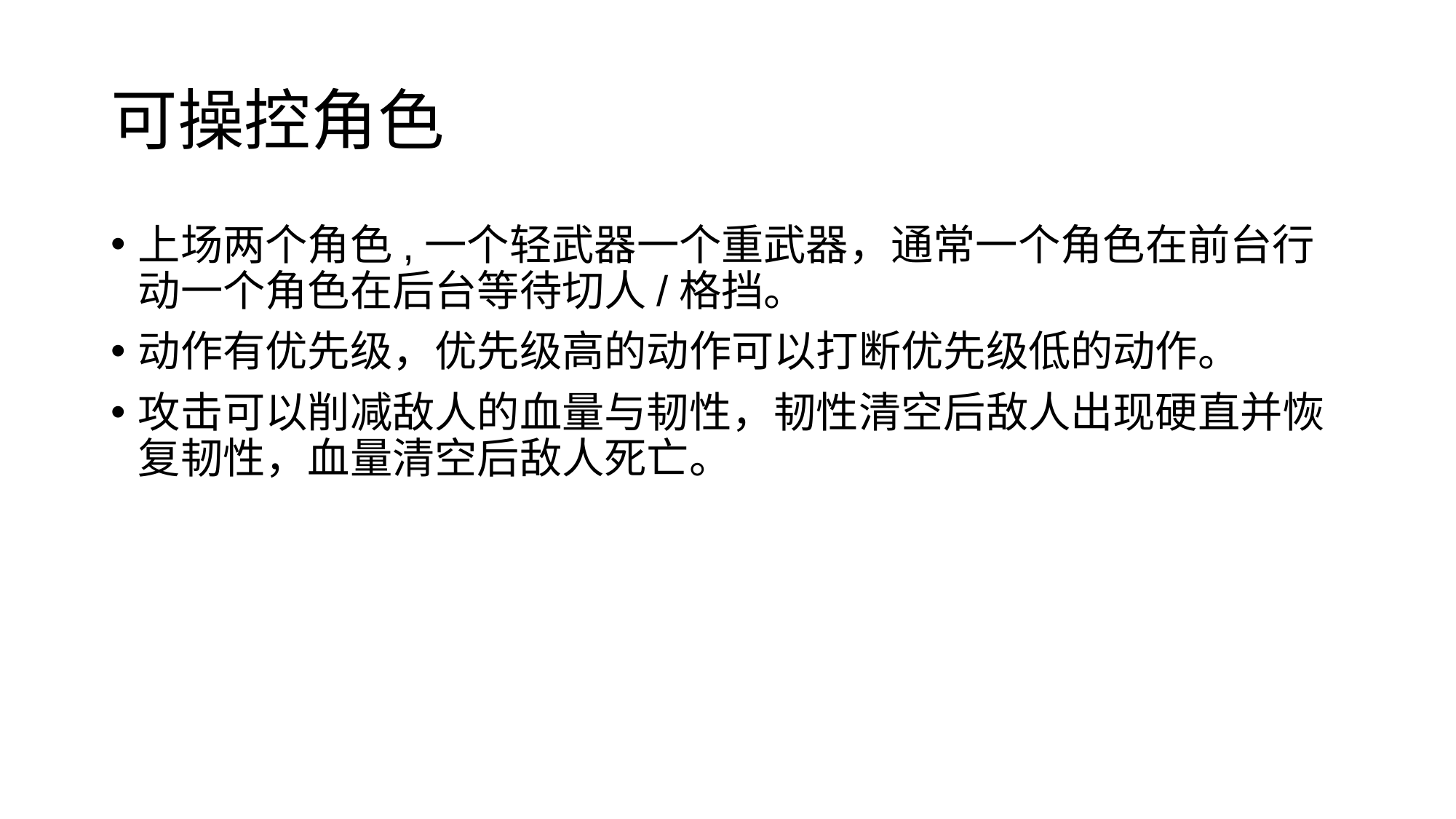

# 可操控角色
上场两个角色,一个轻武器一个重武器，通常一个角色在前台行动一个角色在后台等待切人/格挡。
动作有优先级，优先级高的动作可以打断优先级低的动作。
攻击可以削减敌人的血量与韧性，韧性清空后敌人出现硬直并恢复韧性，血量清空后敌人死亡。